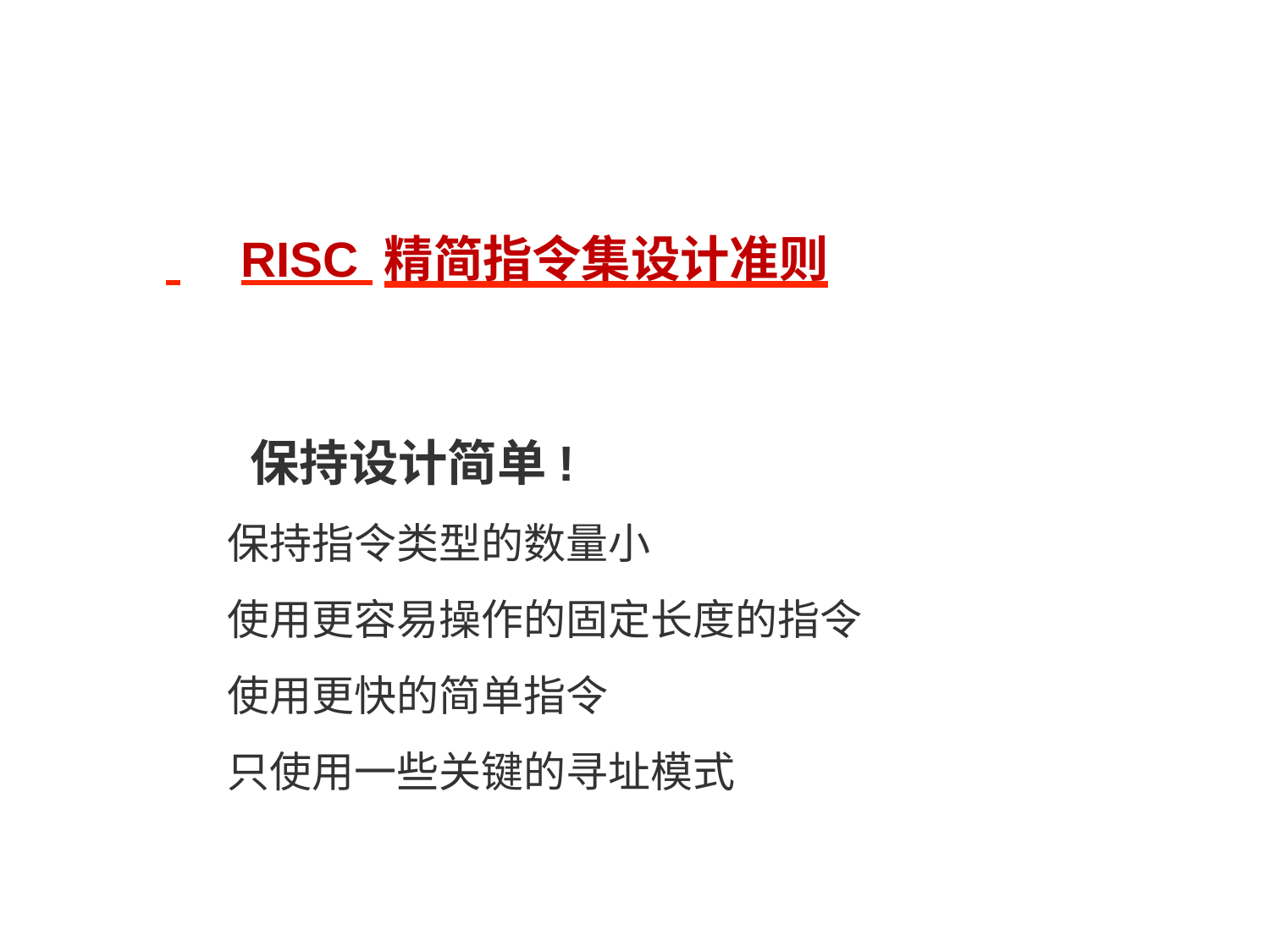

RISC 精简指令集设计准则
 保持设计简单!
保持指令类型的数量小
使用更容易操作的固定长度的指令
使用更快的简单指令
只使用一些关键的寻址模式
RISC
CISC